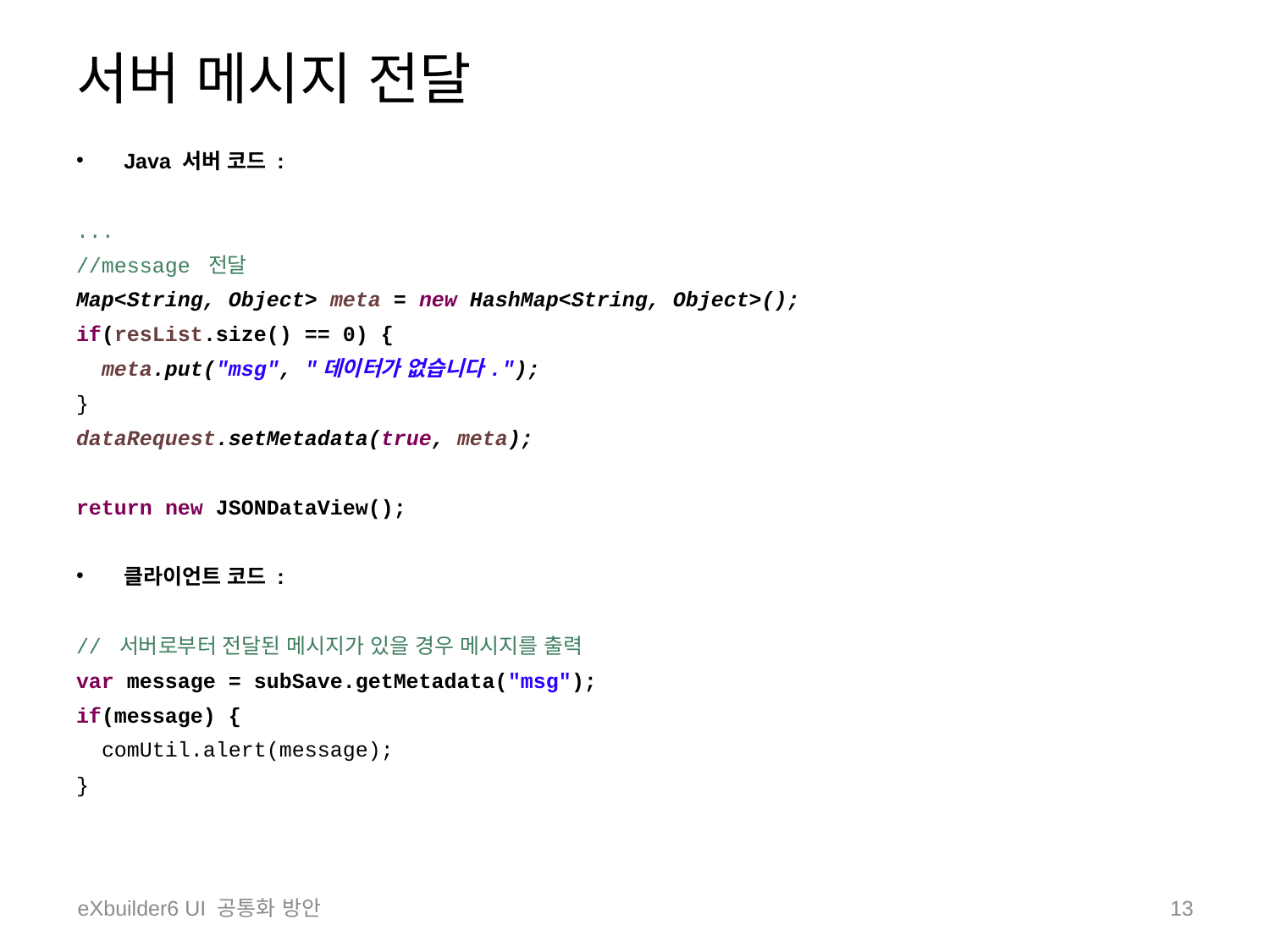

# 서버 메시지 전달
Java 서버 코드 :

...
//message 전달
Map<String, Object> meta = new HashMap<String, Object>();
if(resList.size() == 0) {
  meta.put("msg", "데이터가 없습니다.");
}
dataRequest.setMetadata(true, meta);

return new JSONDataView();

클라이언트 코드 :

// 서버로부터 전달된 메시지가 있을 경우 메시지를 출력
var message = subSave.getMetadata("msg");
if(message) {
  comUtil.alert(message);
}
eXbuilder6 UI 공통화 방안
13